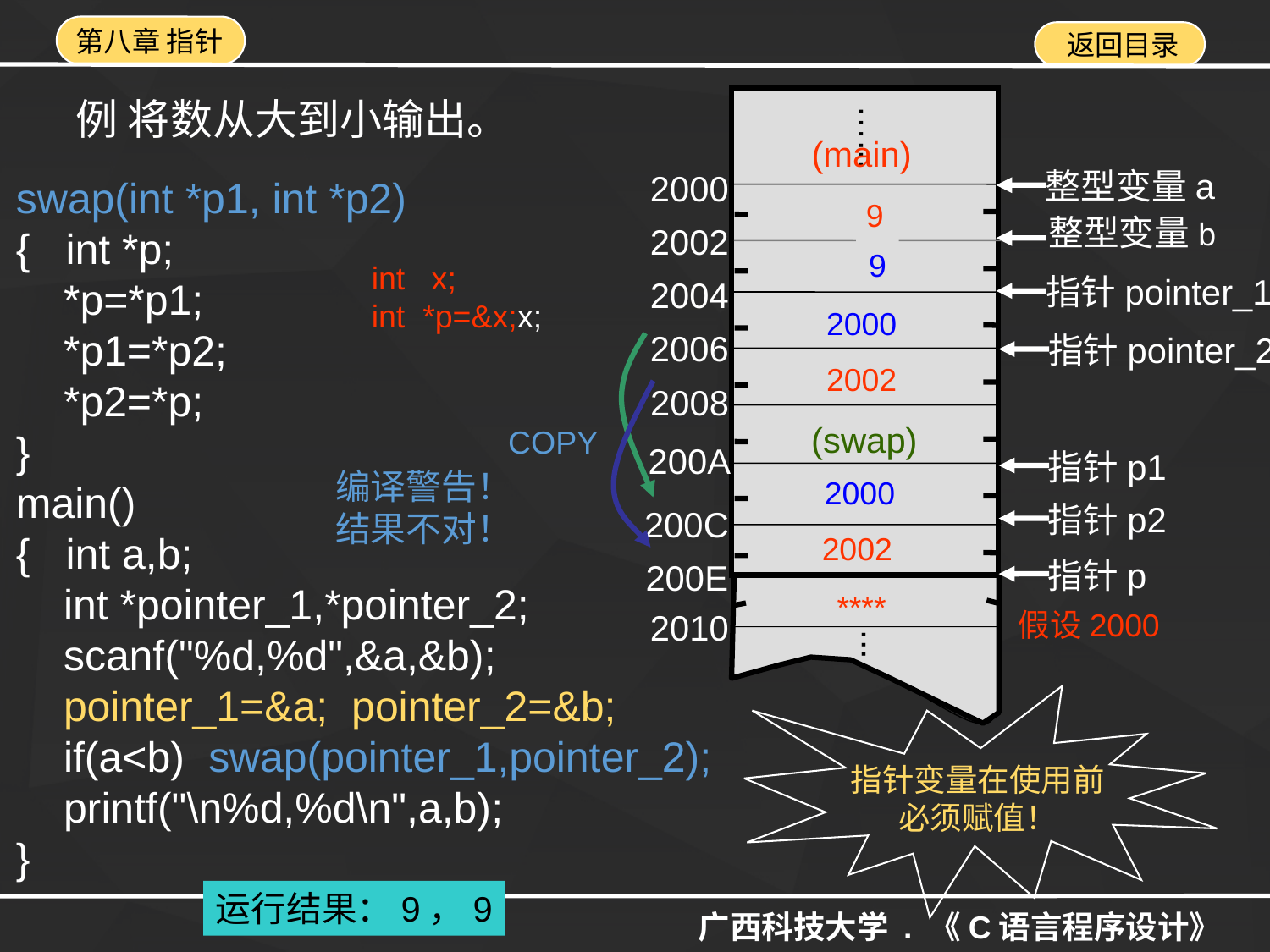

例 将数从大到小输出。

…...
2000

2002

2004

2006

2008

200A

200C

200E

2010

...
(main)
整型变量a

  整型变量b

指针pointer_1

指针pointer_2

swap(int *p1, int *p2)
{   int *p;
    *p=*p1;
    *p1=*p2;
    *p2=*p;
}
main()
{   int a,b;
    int *pointer_1,*pointer_2;
    scanf("%d,%d",&a,&b);
    pointer_1=&a;  pointer_2=&b;
    if(a<b)  swap(pointer_1,pointer_2);
    printf("\n%d,%d\n",a,b);
}
9
5
9
9
int   x;
int  *p=&x;x;
2000

2000
2002

2002
(swap)
指针p1

指针p2

指针p

****
COPY
编译警告！
结果不对！
假设2000
指针变量在使用前
必须赋值！
运行结果：9，9